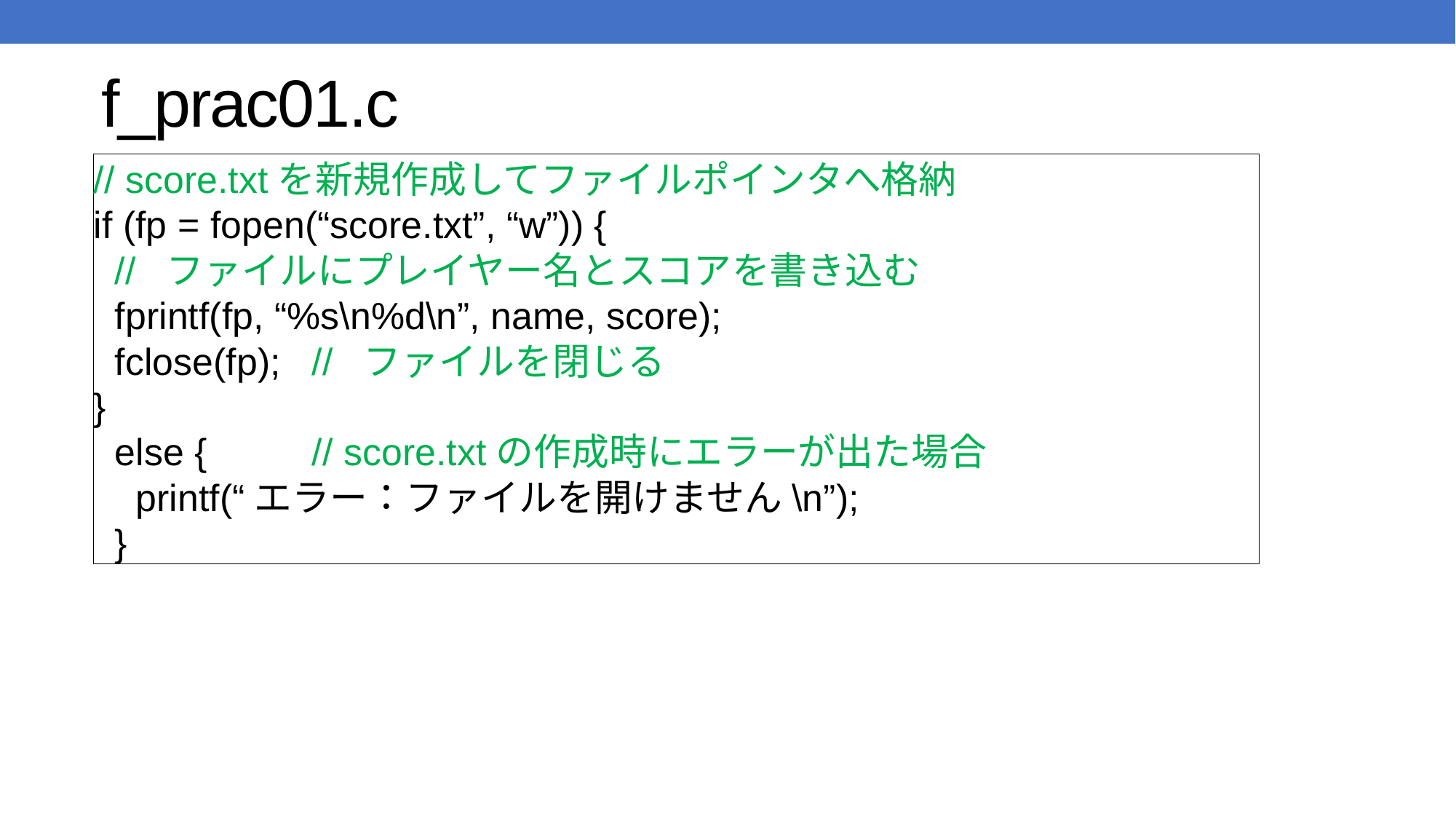

# f_prac01.c
// score.txtを新規作成してファイルポインタへ格納
if (fp = fopen(“score.txt”, “w”)) {
  //  ファイルにプレイヤー名とスコアを書き込む
  fprintf(fp, “%s\n%d\n”, name, score);
  fclose(fp);	//  ファイルを閉じる
}
  else {	// score.txtの作成時にエラーが出た場合
    printf(“エラー：ファイルを開けません\n”);
  }